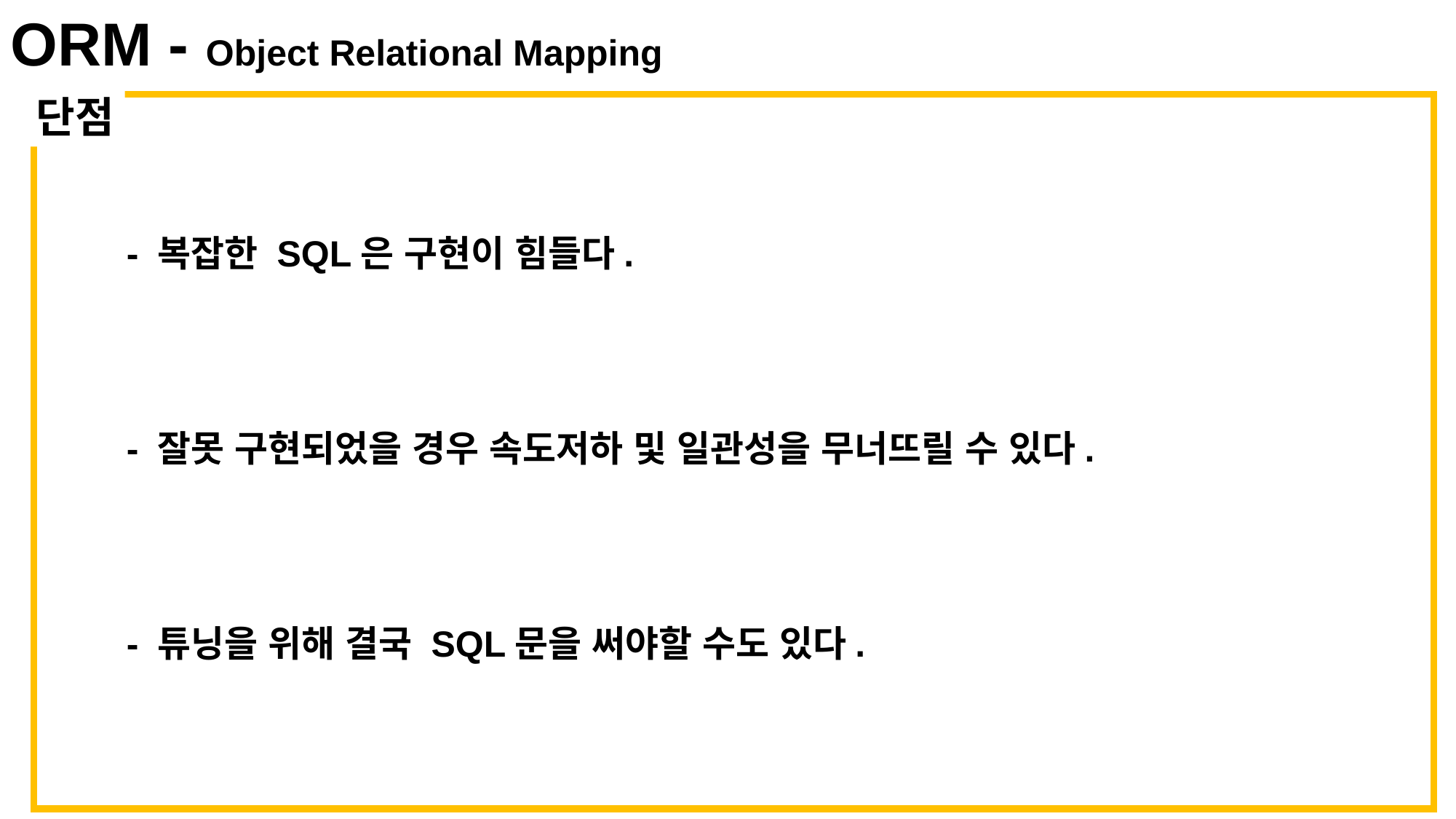

ORM - Object Relational Mapping
단점

 - 복잡한 SQL은 구현이 힘들다.
 - 잘못 구현되었을 경우 속도저하 및 일관성을 무너뜨릴 수 있다.
 - 튜닝을 위해 결국 SQL문을 써야할 수도 있다.